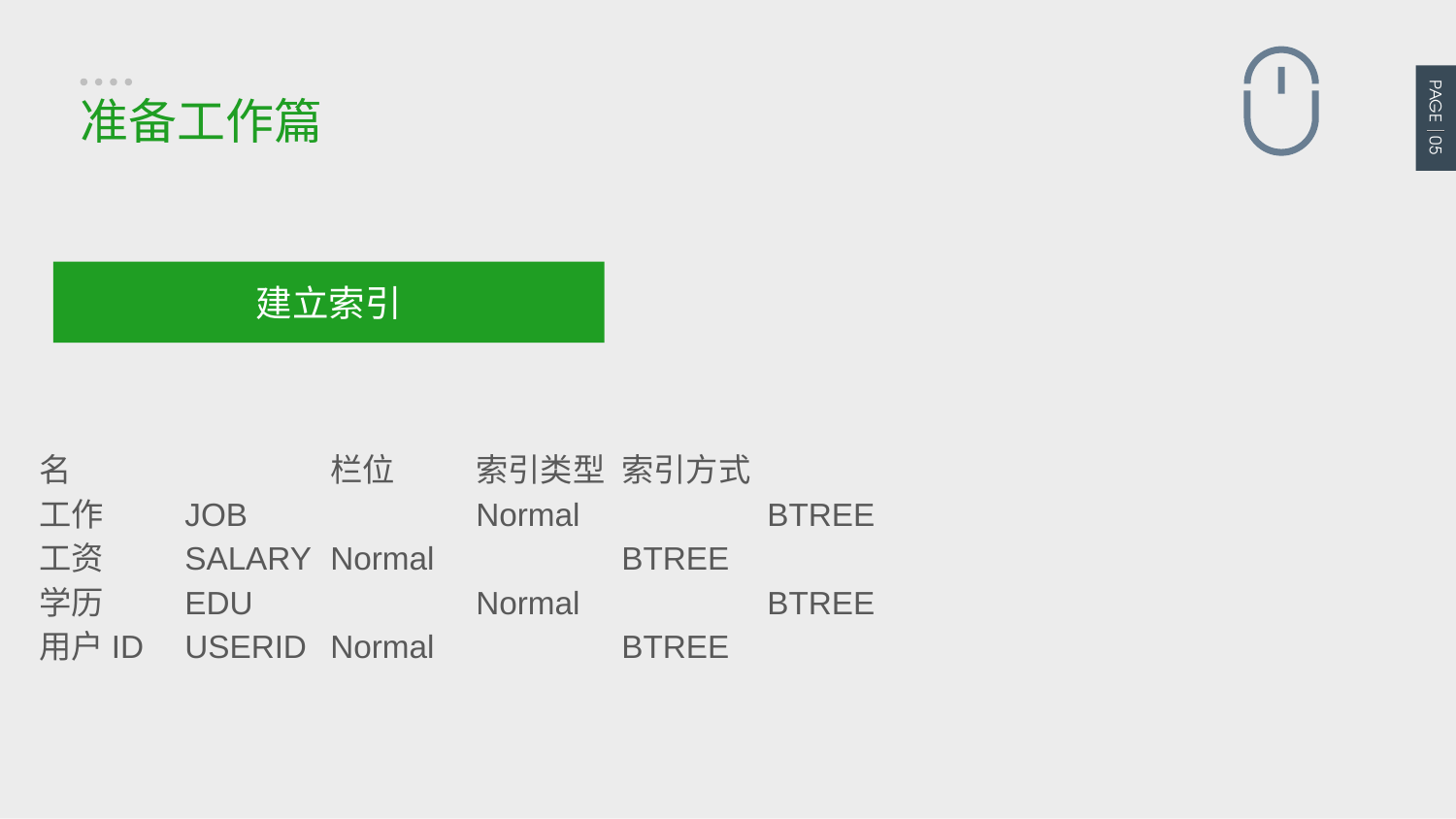

PAGE   05
准备工作篇

建立索引

名		栏位	索引类型	索引方式
工作	JOB		Normal		BTREE
工资	SALARY	Normal		BTREE
学历	EDU		Normal		BTREE
用户ID	USERID	Normal		BTREE